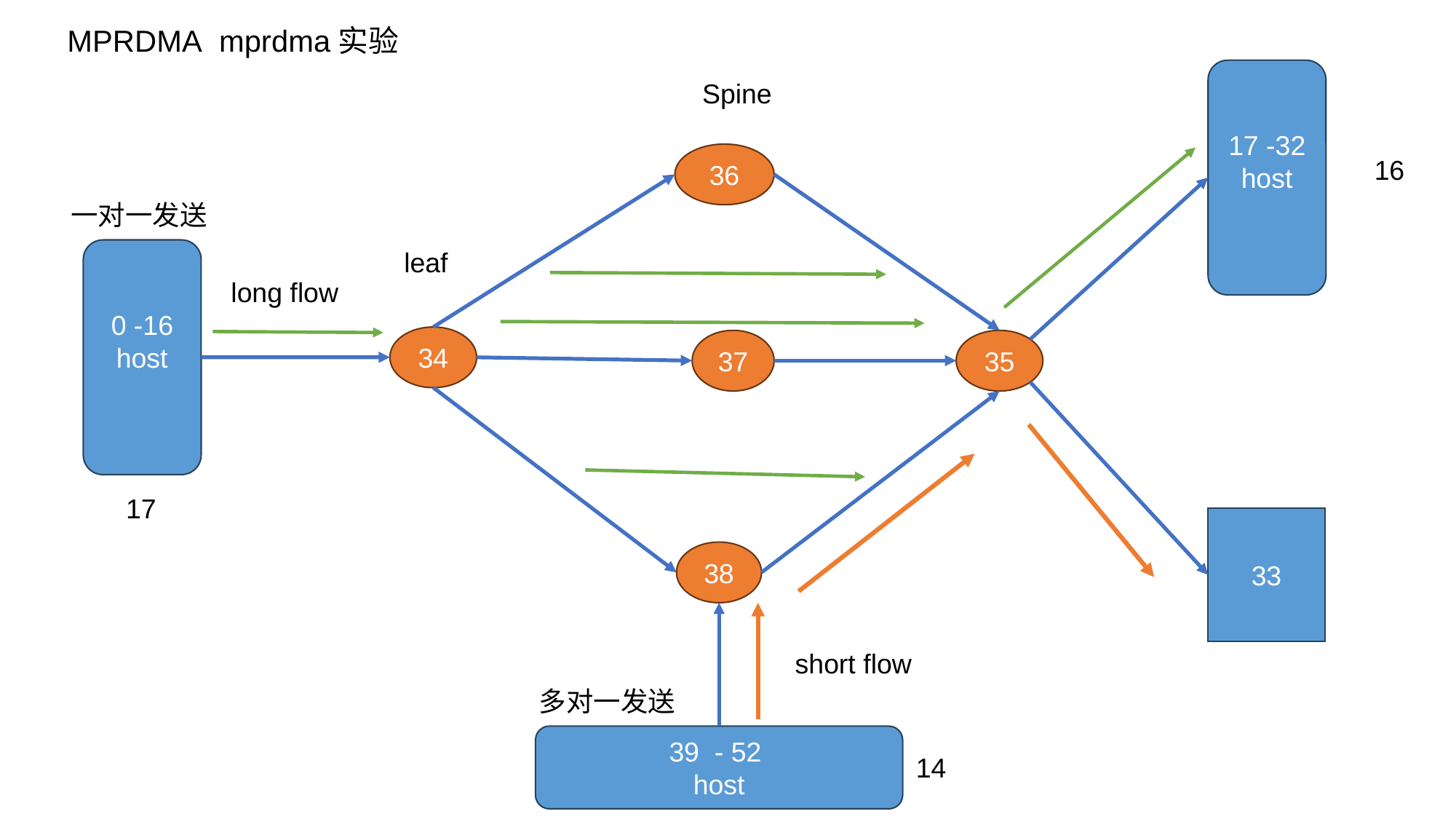

MPRDMA  mprdma实验
17 -32
host

Spine
36
16
一对一发送
0 -16
host

leaf
long flow
34
35
37
17
33
38
short flow
多对一发送

39  - 52
host

14